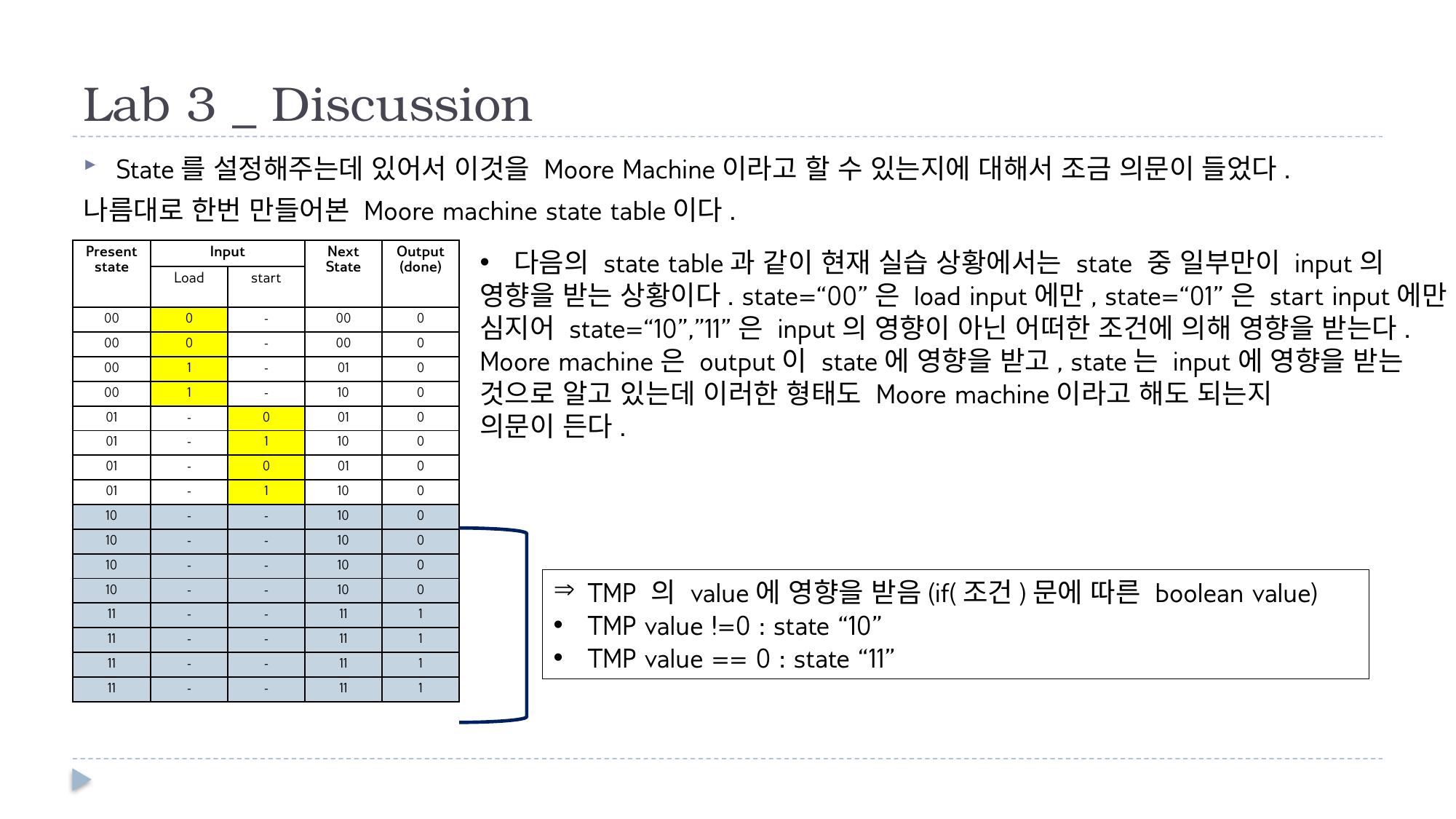

# Lab 3 _ Discussion
State를 설정해주는데 있어서 이것을 Moore Machine이라고 할 수 있는지에 대해서 조금 의문이 들었다.
나름대로 한번 만들어본 Moore machine state table이다.

| Present state | Input |  | Next State | Output (done) |
| --- | --- | --- | --- | --- |
|  | Load | start |  |  |
| 00 | 0 | - | 00 | 0 |
| 00 | 0 | - | 00 | 0 |
| 00 | 1 | - | 01 | 0 |
| 00 | 1 | - | 10 | 0 |
| 01 | - | 0 | 01 | 0 |
| 01 | - | 1 | 10 | 0 |
| 01 | - | 0 | 01 | 0 |
| 01 | - | 1 | 10 | 0 |
| 10 | - | - | 10 | 0 |
| 10 | - | - | 10 | 0 |
| 10 | - | - | 10 | 0 |
| 10 | - | - | 10 | 0 |
| 11 | - | - | 11 | 1 |
| 11 | - | - | 11 | 1 |
| 11 | - | - | 11 | 1 |
| 11 | - | - | 11 | 1 |
다음의 state table과 같이 현재 실습 상황에서는 state 중 일부만이 input의
영향을 받는 상황이다. state=“00”은 load input에만, state=“01”은 start input에만
심지어 state=“10”,”11”은 input의 영향이 아닌 어떠한 조건에 의해 영향을 받는다.
Moore machine은 output이 state에 영향을 받고, state는 input에 영향을 받는
것으로 알고 있는데 이러한 형태도 Moore machine이라고 해도 되는지
의문이 든다.

TMP 의 value에 영향을 받음(if(조건)문에 따른 boolean value)
TMP value !=0 : state “10”
TMP value == 0 : state “11”